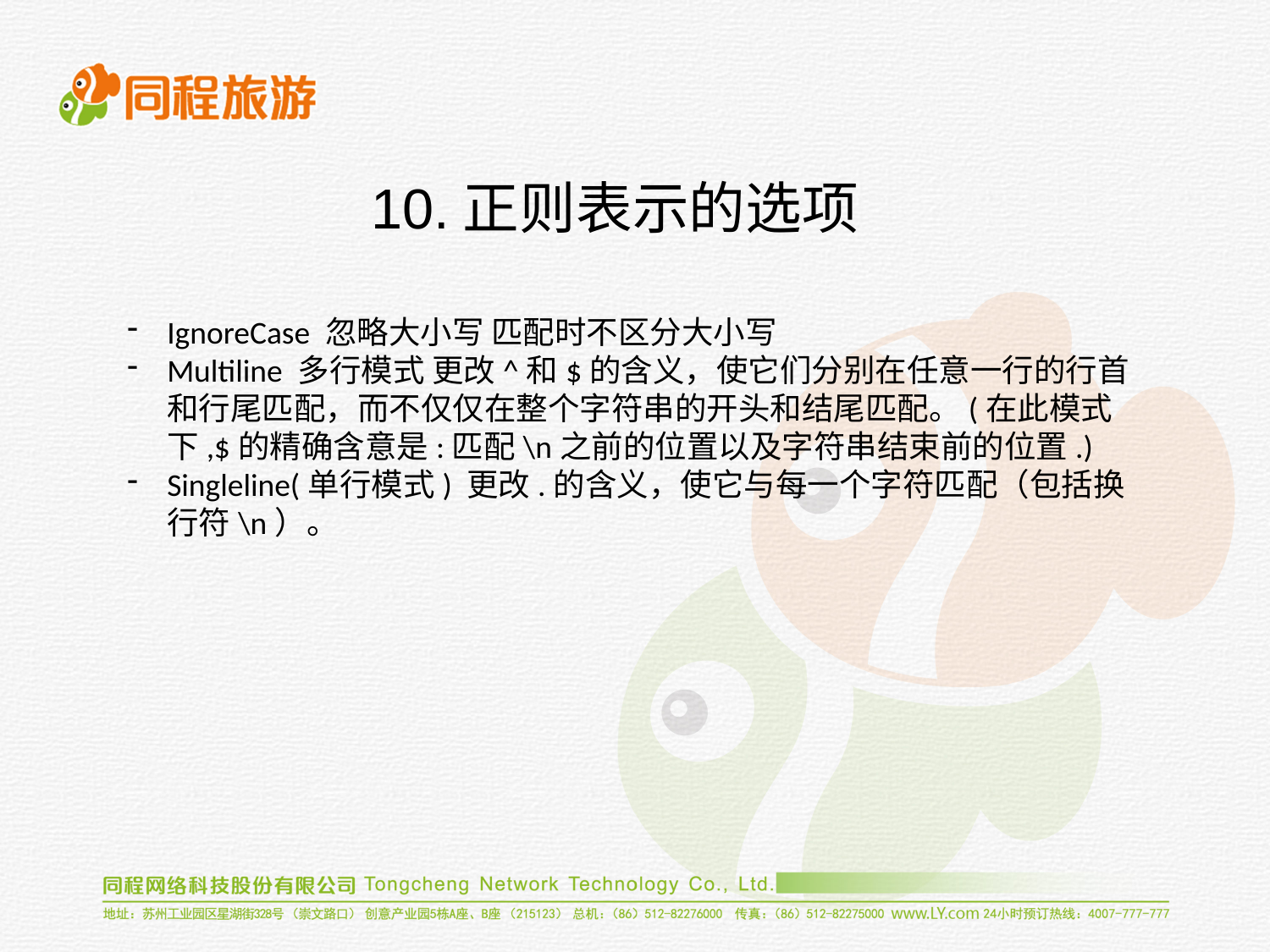

10.正则表示的选项
IgnoreCase 忽略大小写 匹配时不区分大小写
Multiline 多行模式 更改^和$的含义，使它们分别在任意一行的行首和行尾匹配，而不仅仅在整个字符串的开头和结尾匹配。(在此模式下,$的精确含意是:匹配\n之前的位置以及字符串结束前的位置.)
Singleline(单行模式) 更改.的含义，使它与每一个字符匹配（包括换行符\n）。